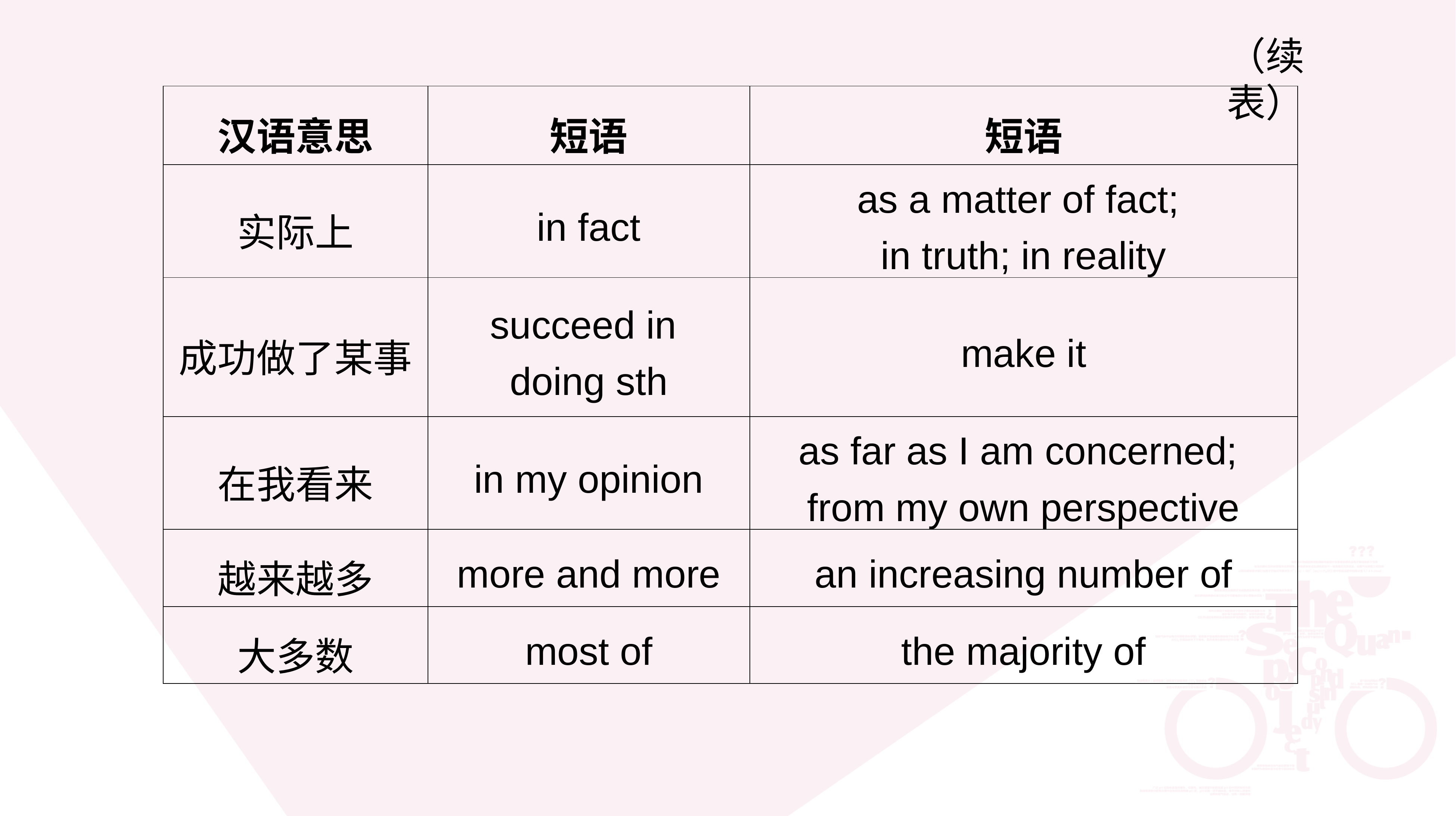

（续表）
| 汉语意思 | 短语 | 短语 |
| --- | --- | --- |
| 实际上 | in fact | as a matter of fact; in truth; in reality |
| 成功做了某事 | succeed in doing sth | make it |
| 在我看来 | in my opinion | as far as I am concerned; from my own perspective |
| 越来越多 | more and more | an increasing number of |
| 大多数 | most of | the majority of |